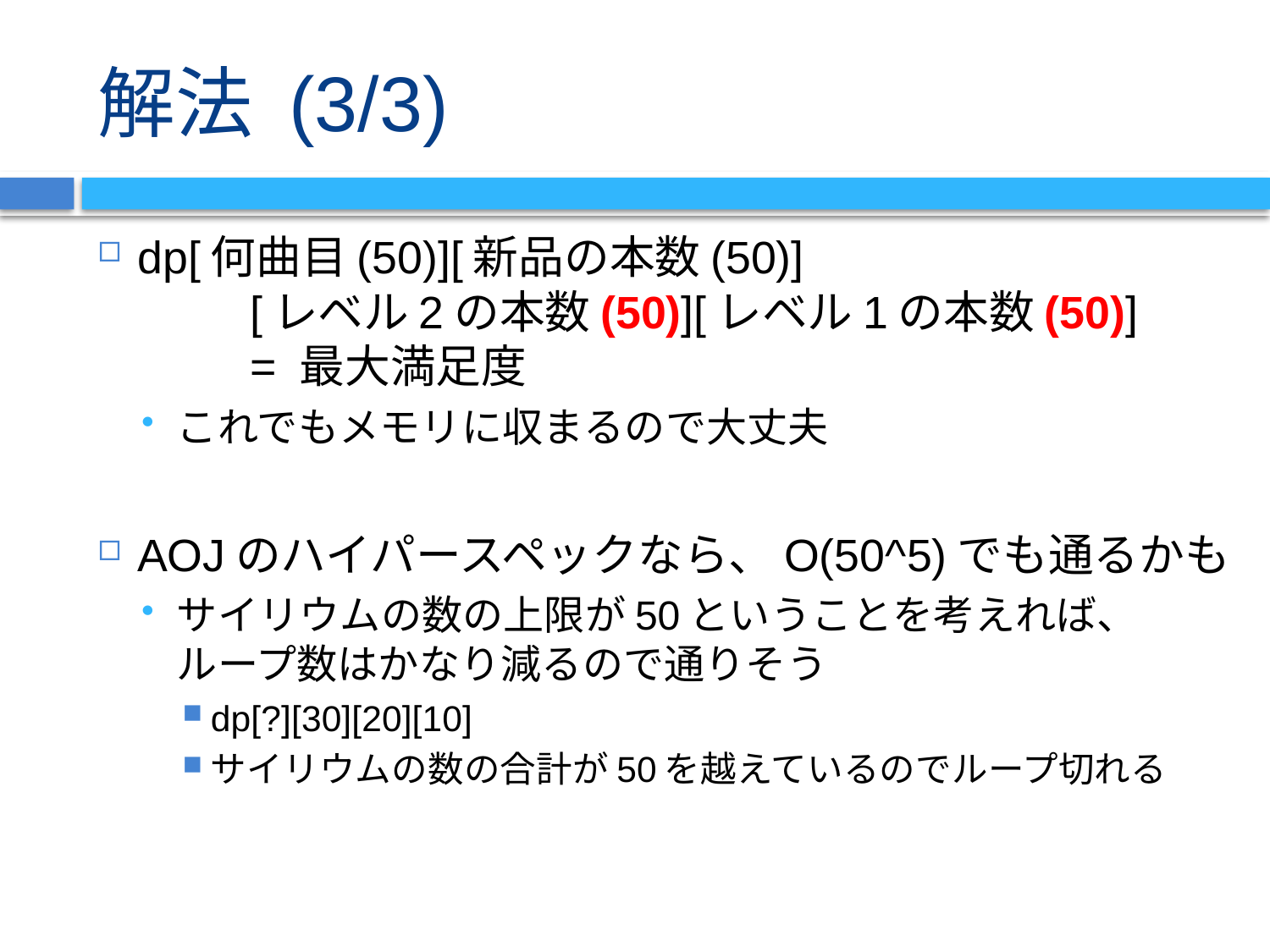

# 解法 (3/3)
dp[何曲目(50)][新品の本数(50)]
	[レベル2の本数(50)][レベル1の本数(50)]
			= 最大満足度
これでもメモリに収まるので大丈夫

AOJのハイパースペックなら、O(50^5)でも通るかも
サイリウムの数の上限が50ということを考えれば、
ループ数はかなり減るので通りそう
dp[?][30][20][10]
サイリウムの数の合計が50を越えているのでループ切れる